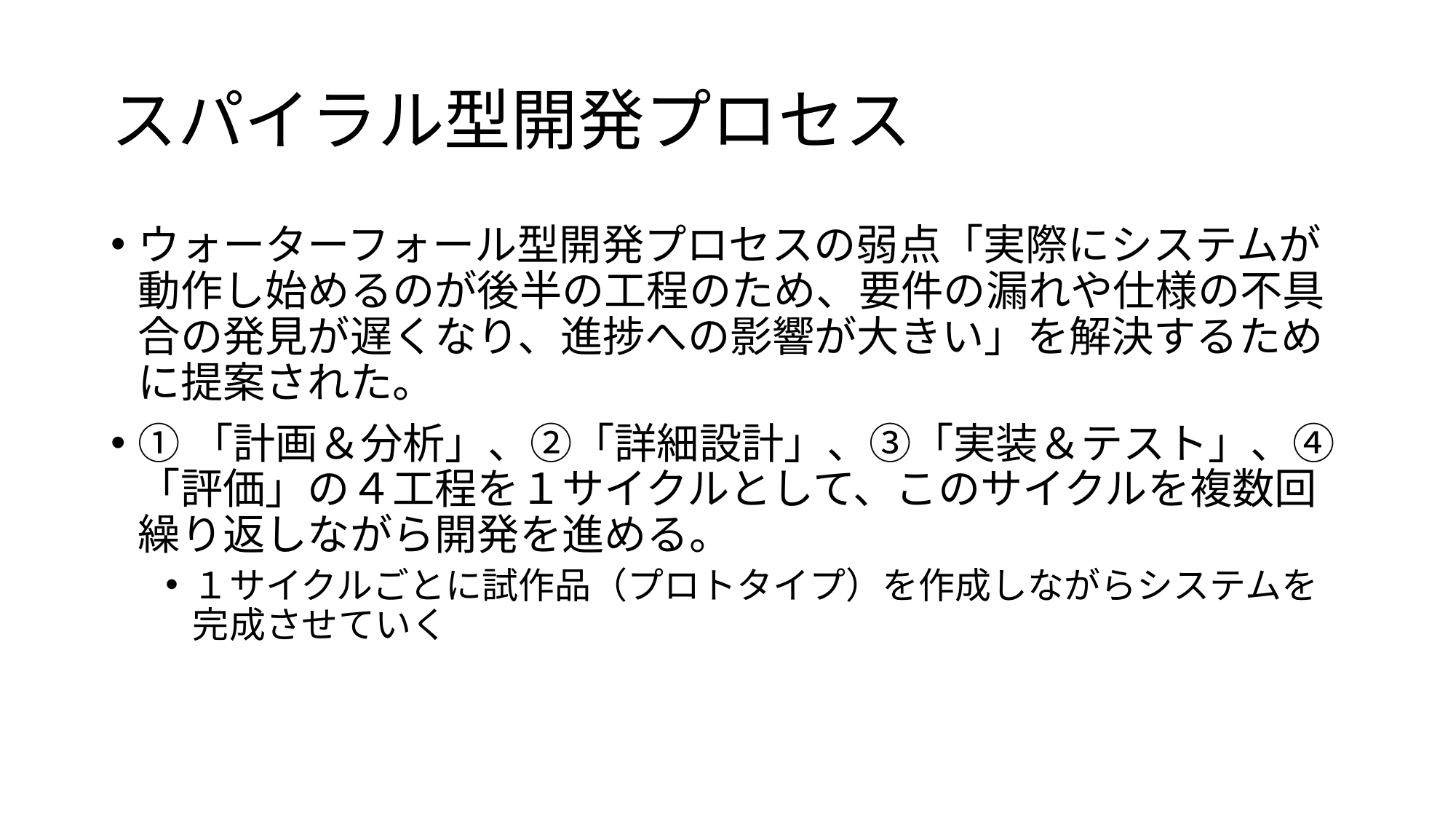

# スパイラル型開発プロセス
ウォーターフォール型開発プロセスの弱点「実際にシステムが動作し始めるのが後半の工程のため、要件の漏れや仕様の不具合の発見が遅くなり、進捗への影響が大きい」を解決するために提案された。
①「計画＆分析」、②「詳細設計」、③「実装＆テスト」、④「評価」の４工程を１サイクルとして、このサイクルを複数回繰り返しながら開発を進める。
１サイクルごとに試作品（プロトタイプ）を作成しながらシステムを完成させていく